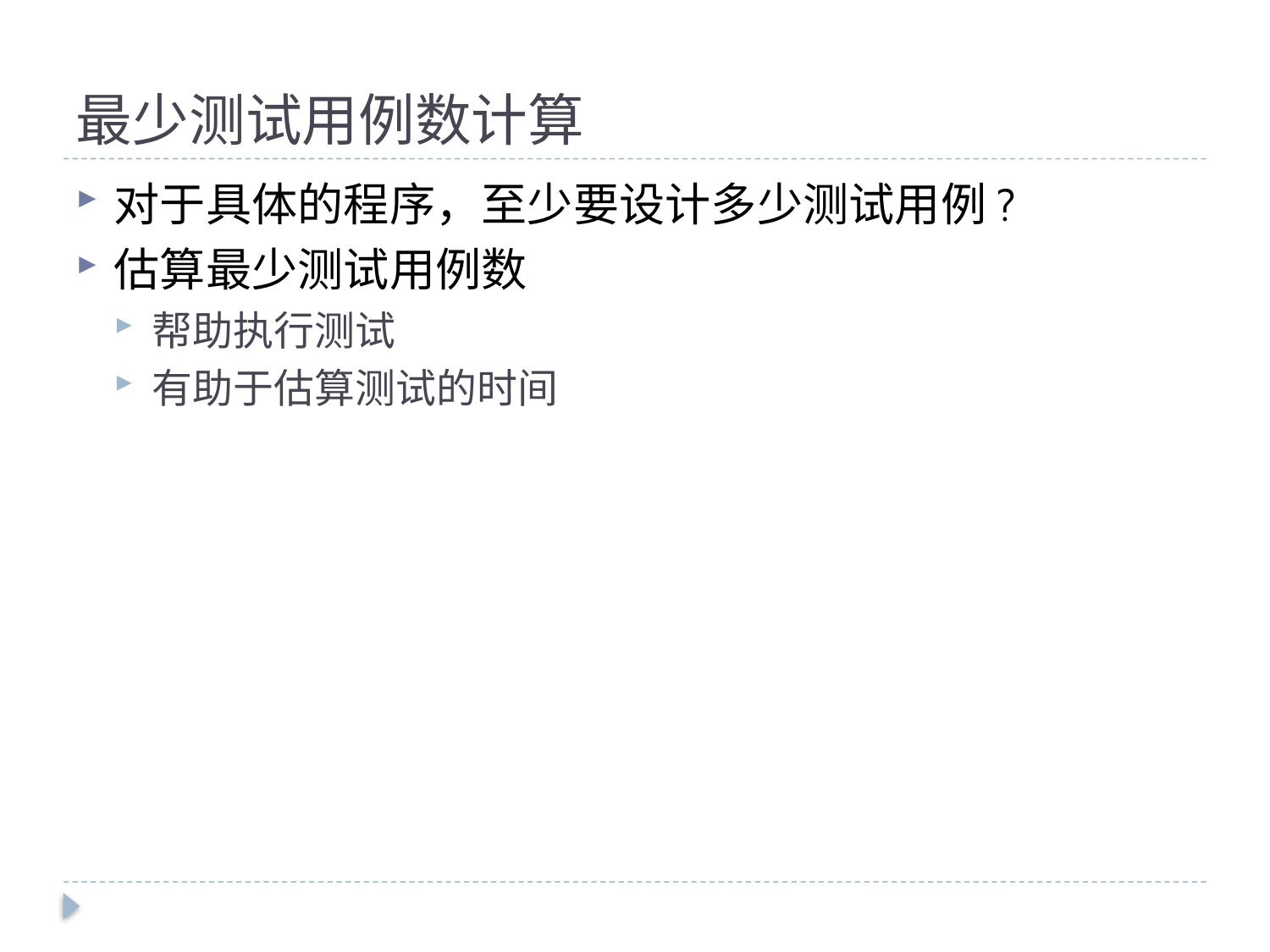

# 最少测试用例数计算
对于具体的程序，至少要设计多少测试用例?
估算最少测试用例数
帮助执行测试
有助于估算测试的时间